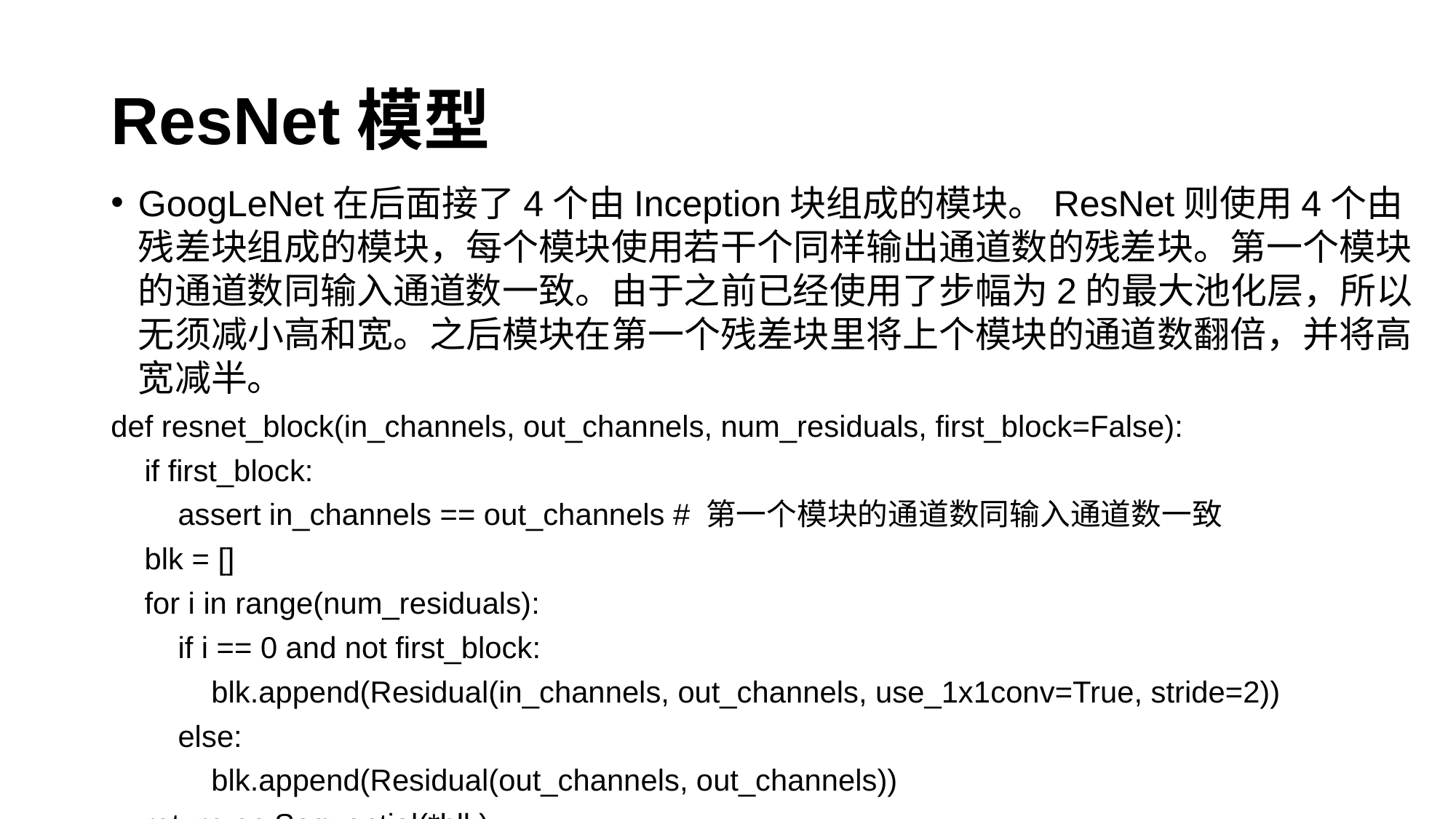

# ResNet模型
GoogLeNet在后面接了4个由Inception块组成的模块。ResNet则使用4个由残差块组成的模块，每个模块使用若干个同样输出通道数的残差块。第一个模块的通道数同输入通道数一致。由于之前已经使用了步幅为2的最大池化层，所以无须减小高和宽。之后模块在第一个残差块里将上个模块的通道数翻倍，并将高宽减半。
def resnet_block(in_channels, out_channels, num_residuals, first_block=False):
    if first_block:
        assert in_channels == out_channels # 第一个模块的通道数同输入通道数一致
    blk = []
    for i in range(num_residuals):
        if i == 0 and not first_block:
            blk.append(Residual(in_channels, out_channels, use_1x1conv=True, stride=2))
        else:
            blk.append(Residual(out_channels, out_channels))
    return nn.Sequential(*blk)